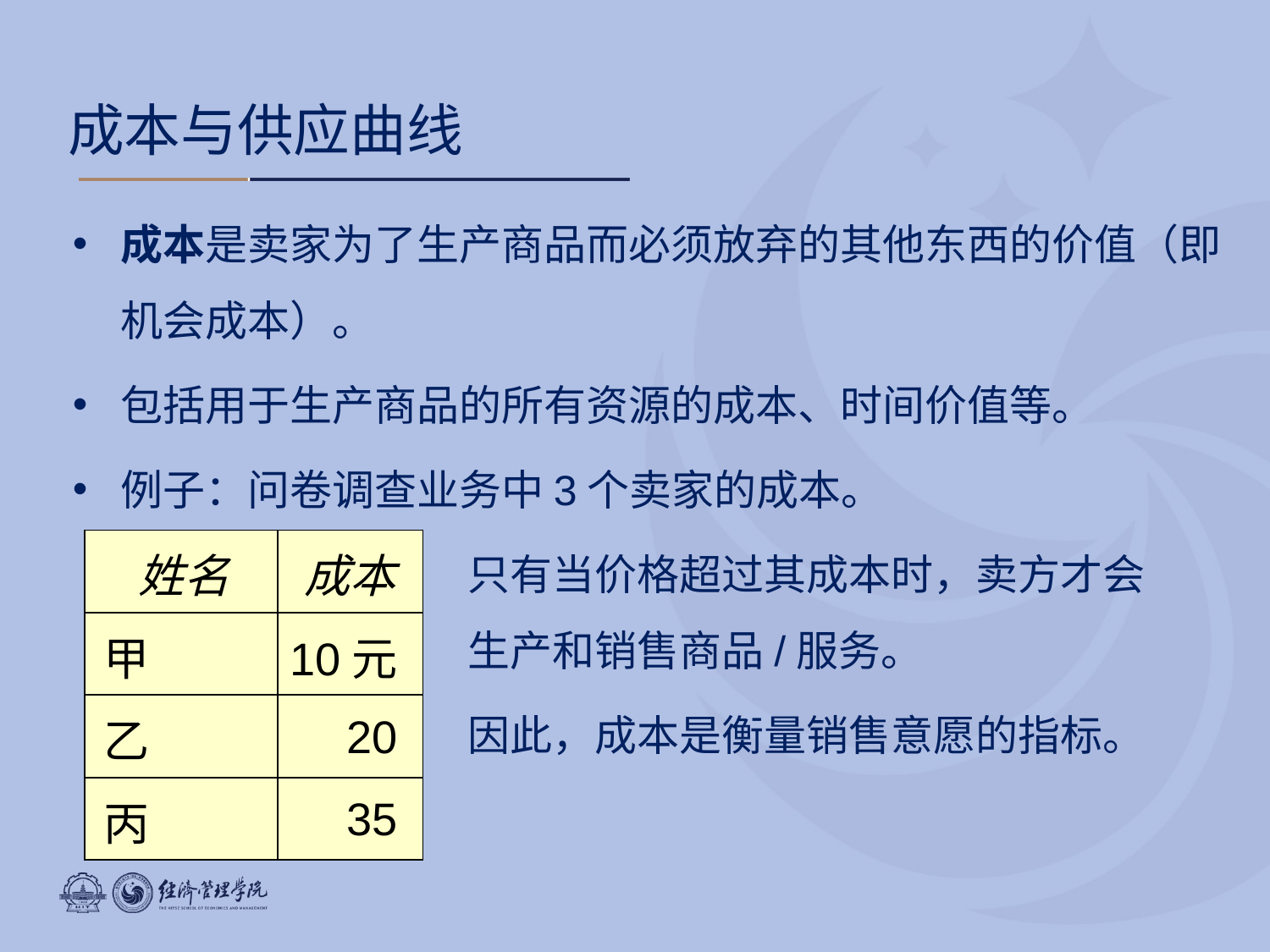

# 成本与供应曲线
成本是卖家为了生产商品而必须放弃的其他东西的价值（即机会成本）。
包括用于生产商品的所有资源的成本、时间价值等。
例子：问卷调查业务中3个卖家的成本。
只有当价格超过其成本时，卖方才会生产和销售商品/服务。
因此，成本是衡量销售意愿的指标。
| 姓名 | 成本 |
| --- | --- |
| 甲 | 10元 |
| 乙 | 20 |
| 丙 | 35 |